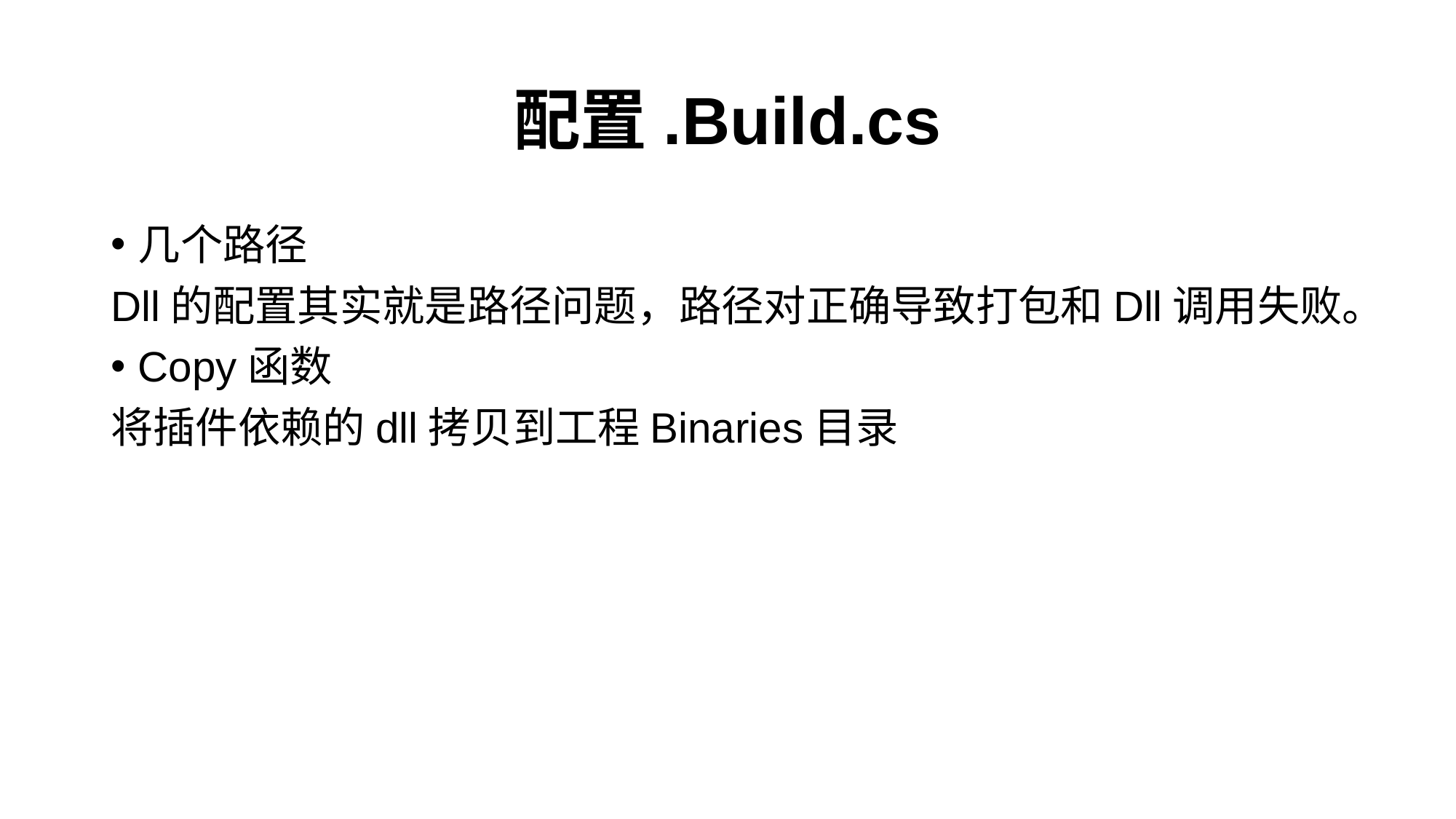

# 配置.Build.cs
几个路径
Dll的配置其实就是路径问题，路径对正确导致打包和Dll调用失败。
Copy函数
将插件依赖的dll拷贝到工程Binaries目录